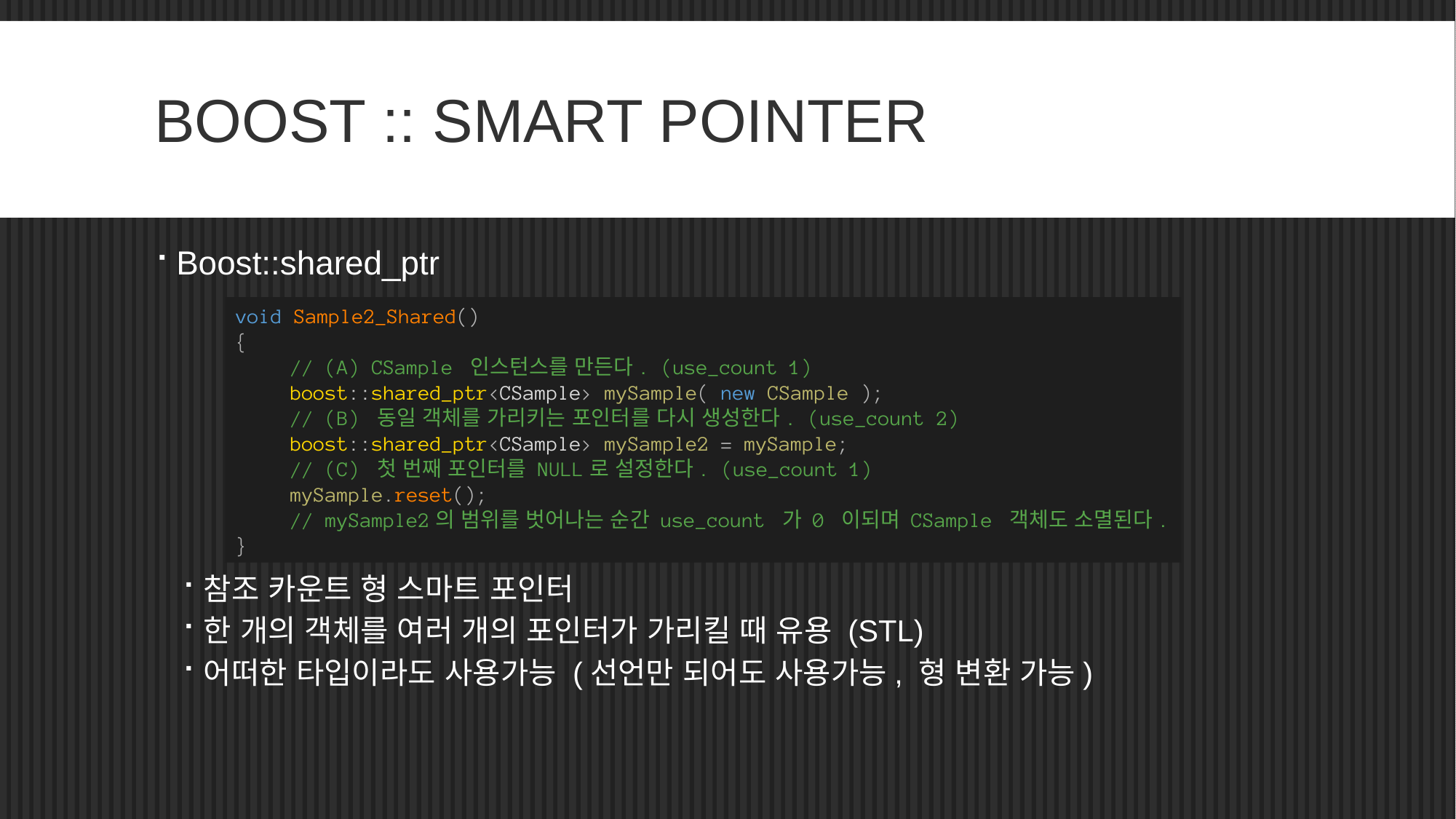

# BOOST :: SMART POINTER
Boost::shared_ptr

참조 카운트 형 스마트 포인터
한 개의 객체를 여러 개의 포인터가 가리킬 때 유용 (STL)
어떠한 타입이라도 사용가능 (선언만 되어도 사용가능, 형 변환 가능)

void Sample2_Shared()
{
// (A) CSample 인스턴스를 만든다. (use_count 1)
boost::shared_ptr<CSample> mySample( new CSample );
// (B) 동일 객체를 가리키는 포인터를 다시 생성한다. (use_count 2)
boost::shared_ptr<CSample> mySample2 = mySample;
// (C) 첫 번째 포인터를 NULL로 설정한다. (use_count 1)
mySample.reset();
// mySample2의 범위를 벗어나는 순간 use_count 가 0 이되며 CSample 객체도 소멸된다.
}